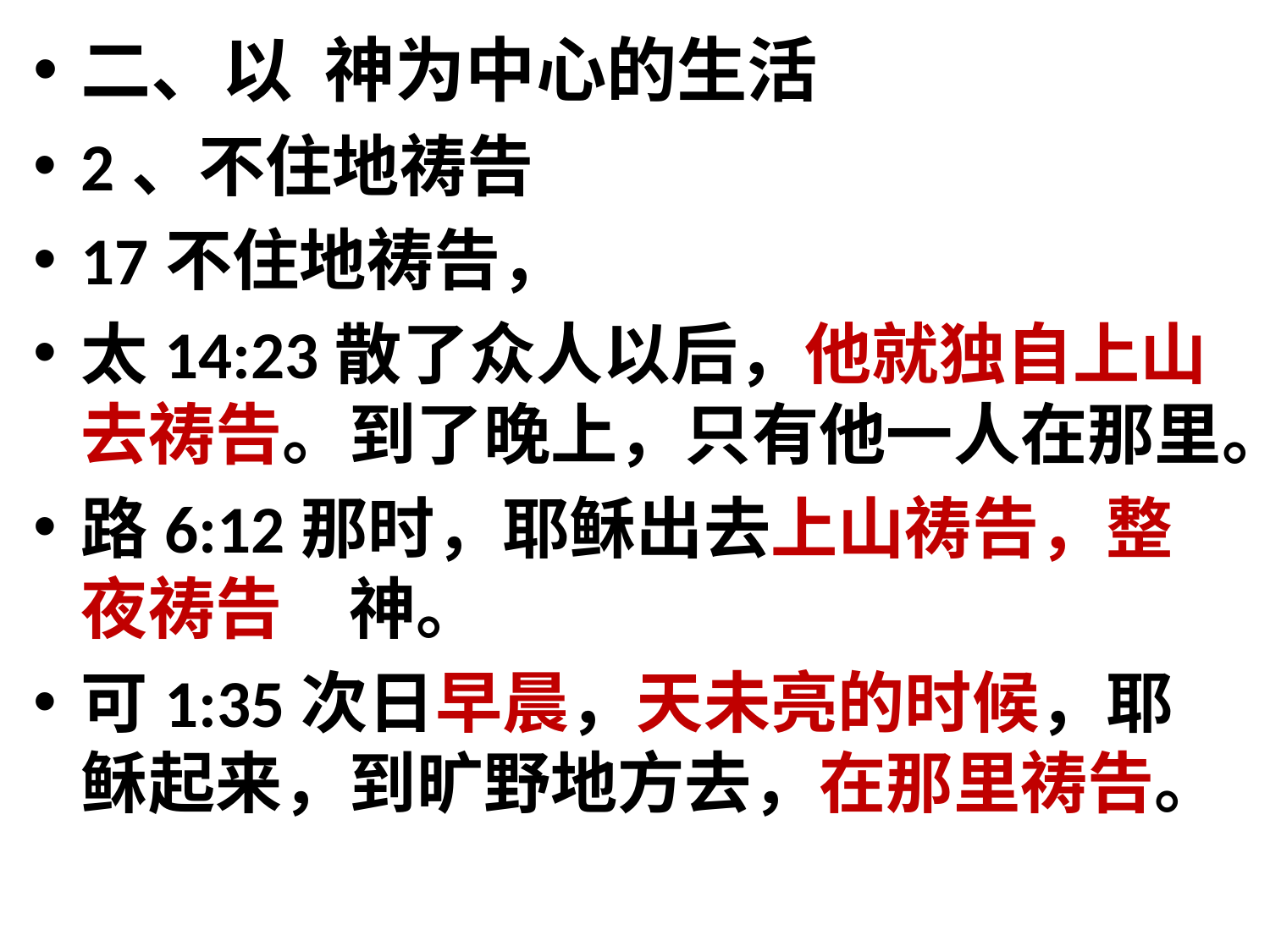

二、以  神为中心的生活
2、不住地祷告
17不住地祷告，
太14:23散了众人以后，他就独自上山去祷告。到了晚上，只有他一人在那里。
路6:12那时，耶稣出去上山祷告，整夜祷告　神。
可1:35次日早晨，天未亮的时候，耶稣起来，到旷野地方去，在那里祷告。